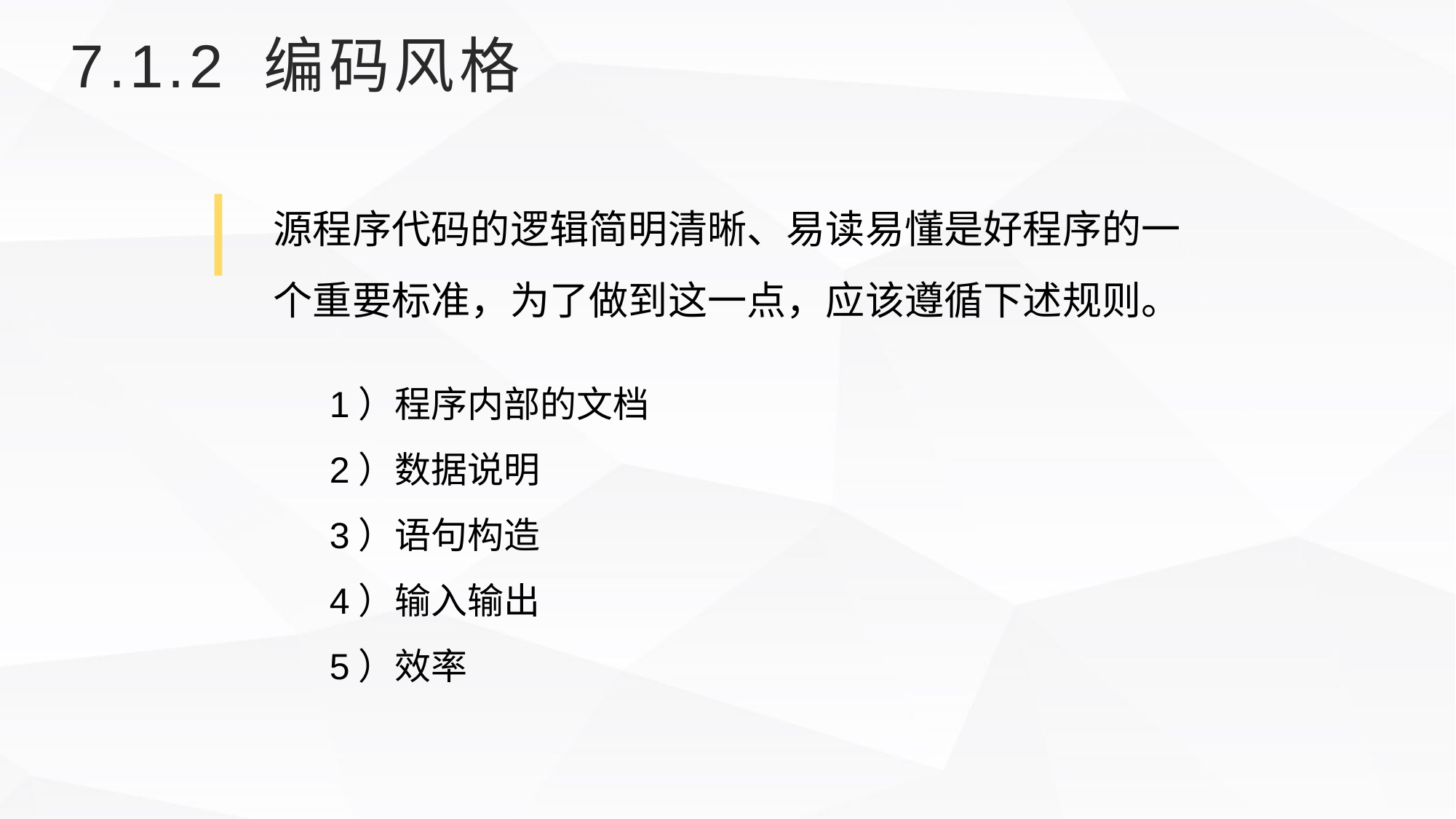

7.1.2 编码风格
源程序代码的逻辑简明清晰、易读易懂是好程序的一个重要标准，为了做到这一点，应该遵循下述规则。

1）程序内部的文档
2）数据说明
3）语句构造
4）输入输出
5）效率